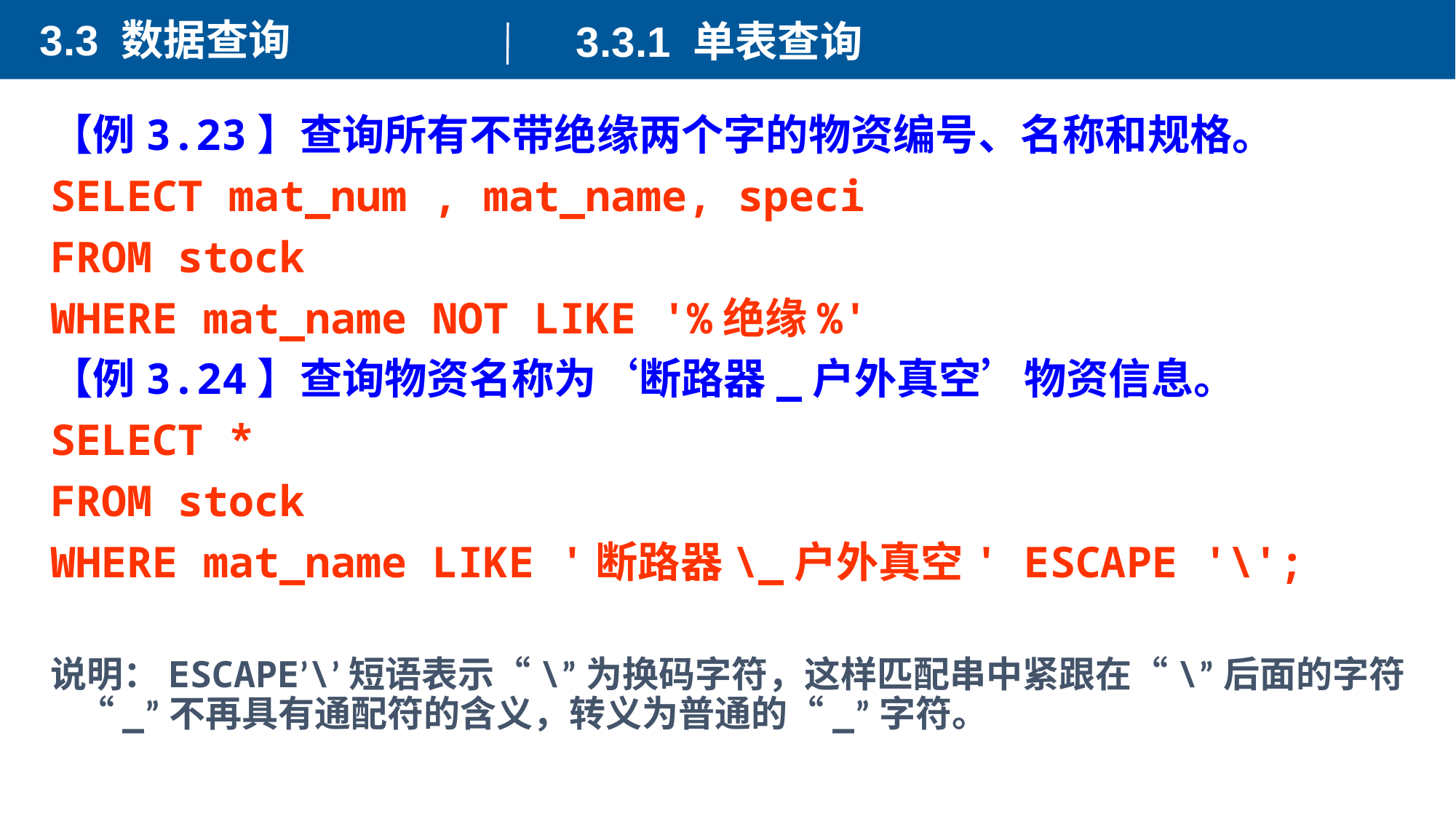

3.3 数据查询
3.3.1 单表查询
【例3.23】查询所有不带绝缘两个字的物资编号、名称和规格。
SELECT mat_num , mat_name, speci
FROM stock
WHERE mat_name NOT LIKE '%绝缘%'
【例3.24】查询物资名称为‘断路器_户外真空’物资信息。
SELECT *
FROM stock
WHERE mat_name LIKE '断路器\_户外真空' ESCAPE '\';

说明：ESCAPE’\’短语表示“\”为换码字符，这样匹配串中紧跟在“\”后面的字符“_”不再具有通配符的含义，转义为普通的“_”字符。